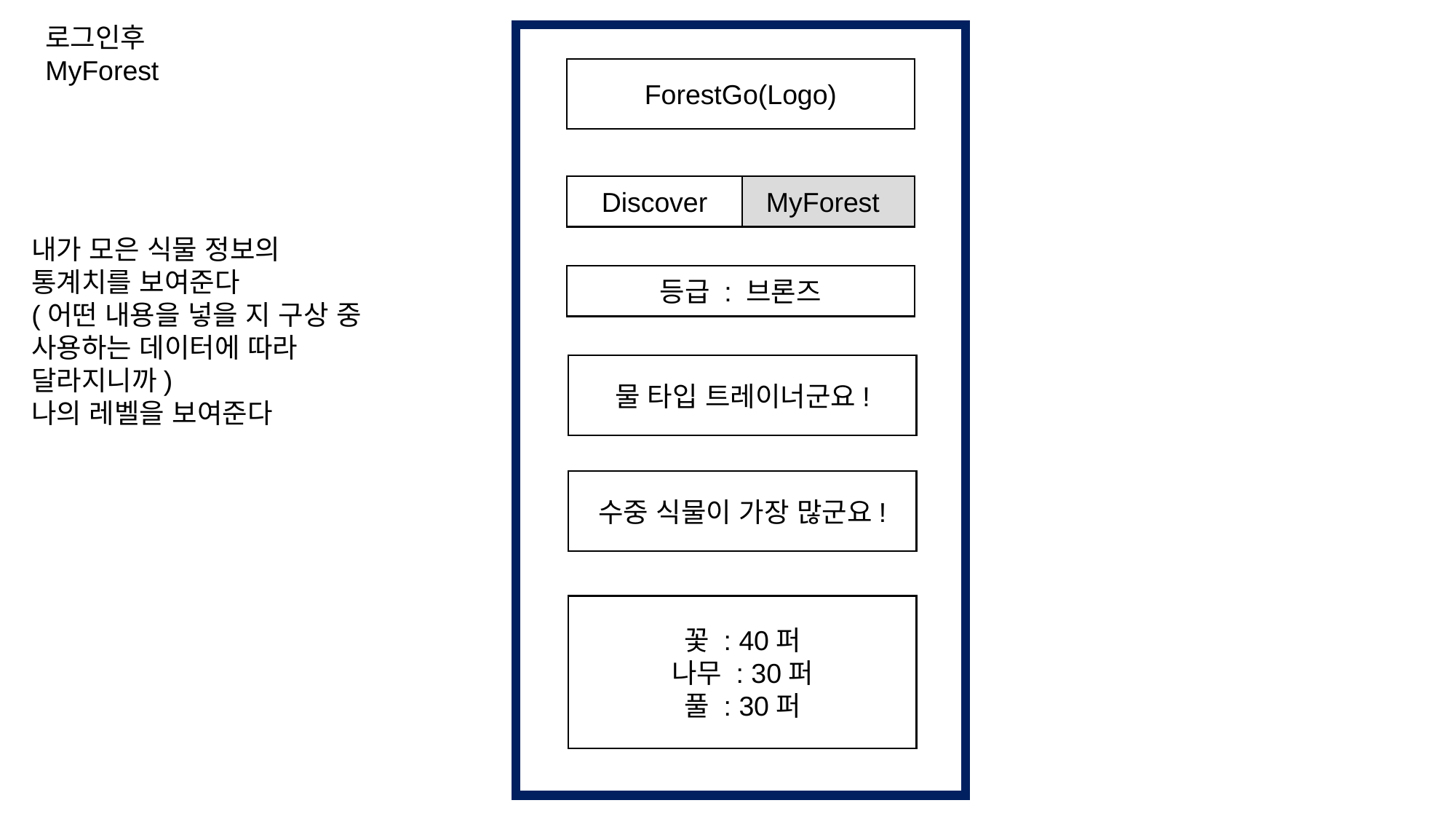

로그인후
MyForest
ForestGo(Logo)
MyForest
Discover

내가 모은 식물 정보의
통계치를 보여준다
(어떤 내용을 넣을 지 구상 중
사용하는 데이터에 따라 달라지니까)
나의 레벨을 보여준다
등급 : 브론즈
물 타입 트레이너군요!
수중 식물이 가장 많군요!
꽃 : 40퍼
나무 : 30퍼
풀 : 30퍼